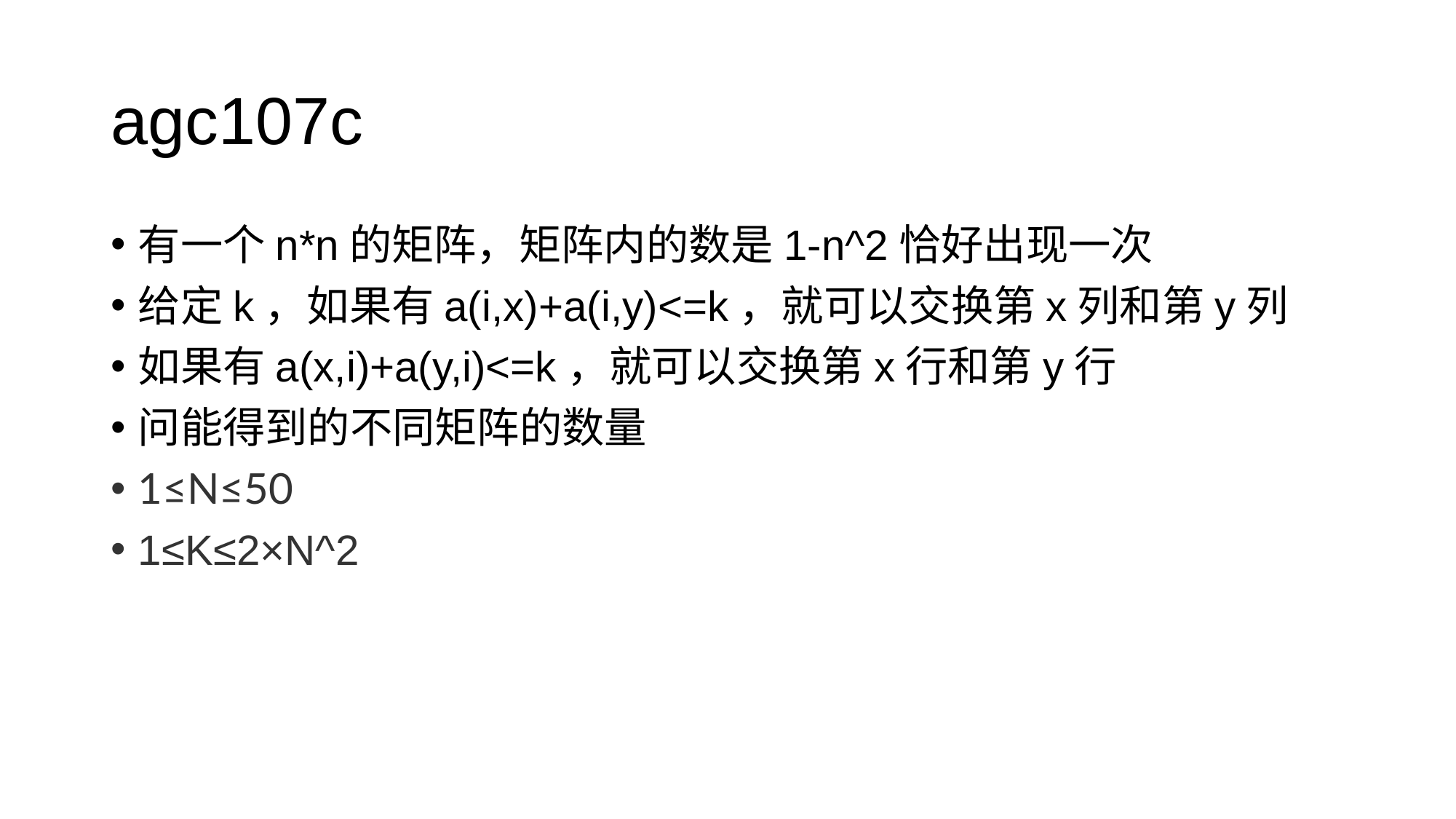

# agc107c
有一个n*n的矩阵，矩阵内的数是1-n^2恰好出现一次
给定k，如果有a(i,x)+a(i,y)<=k，就可以交换第x列和第y列
如果有a(x,i)+a(y,i)<=k，就可以交换第x行和第y行
问能得到的不同矩阵的数量
1≤N≤50
1≤K≤2×N^2